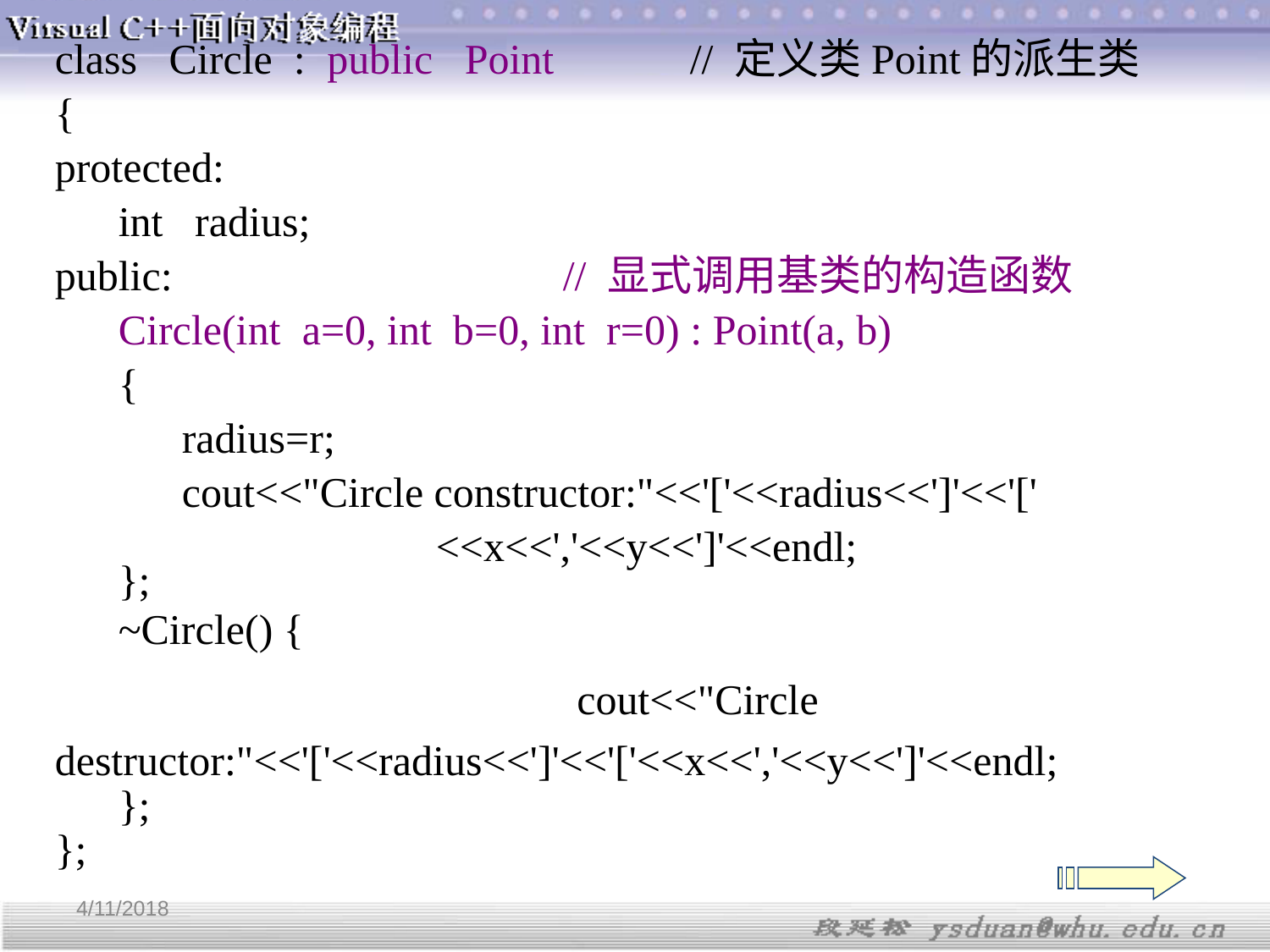

class   Circle  :  public   Point		// 定义类Point的派生类
{
protected:
      int   radius;
public:				// 显式调用基类的构造函数
      Circle(int  a=0, int  b=0, int  r=0) : Point(a, b)
      {
	radius=r;
	cout<<"Circle constructor:"<<'['<<radius<<']'<<'['
			<<x<<','<<y<<']'<<endl;
      };
      ~Circle() {
 	cout<<"Circle 	destructor:"<<'['<<radius<<']'<<'['<<x<<','<<y<<']'<<endl;
      };
};

4/11/2018